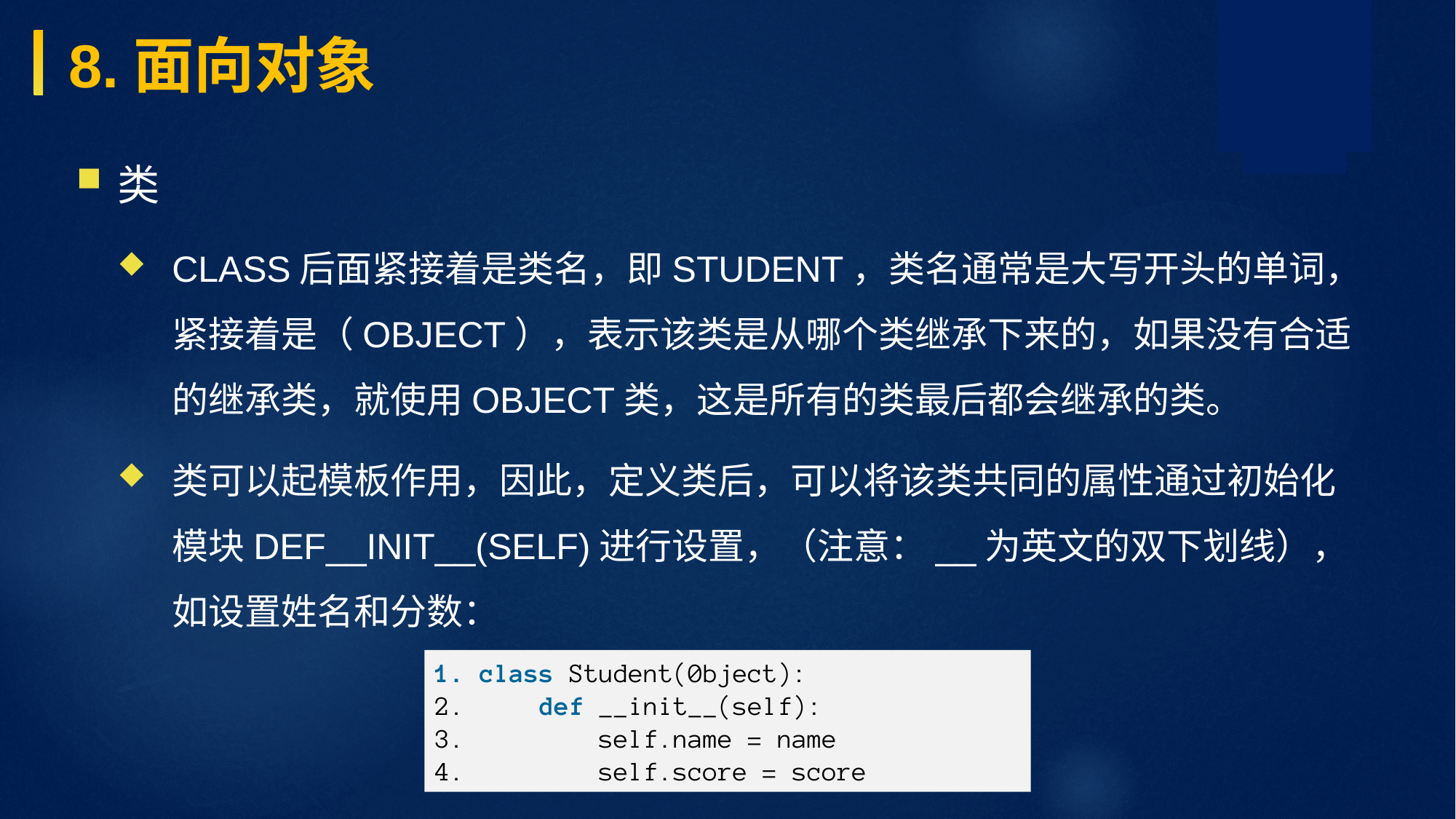

8.面向对象
类
class后面紧接着是类名，即Student，类名通常是大写开头的单词，紧接着是（object），表示该类是从哪个类继承下来的，如果没有合适的继承类，就使用Object类，这是所有的类最后都会继承的类。
类可以起模板作用，因此，定义类后，可以将该类共同的属性通过初始化模块def__init__(self)进行设置，（注意：__为英文的双下划线），如设置姓名和分数：

1. class Student(0bject):      2.     def __init__(self):      3.         self.name = name      4.         self.score = score